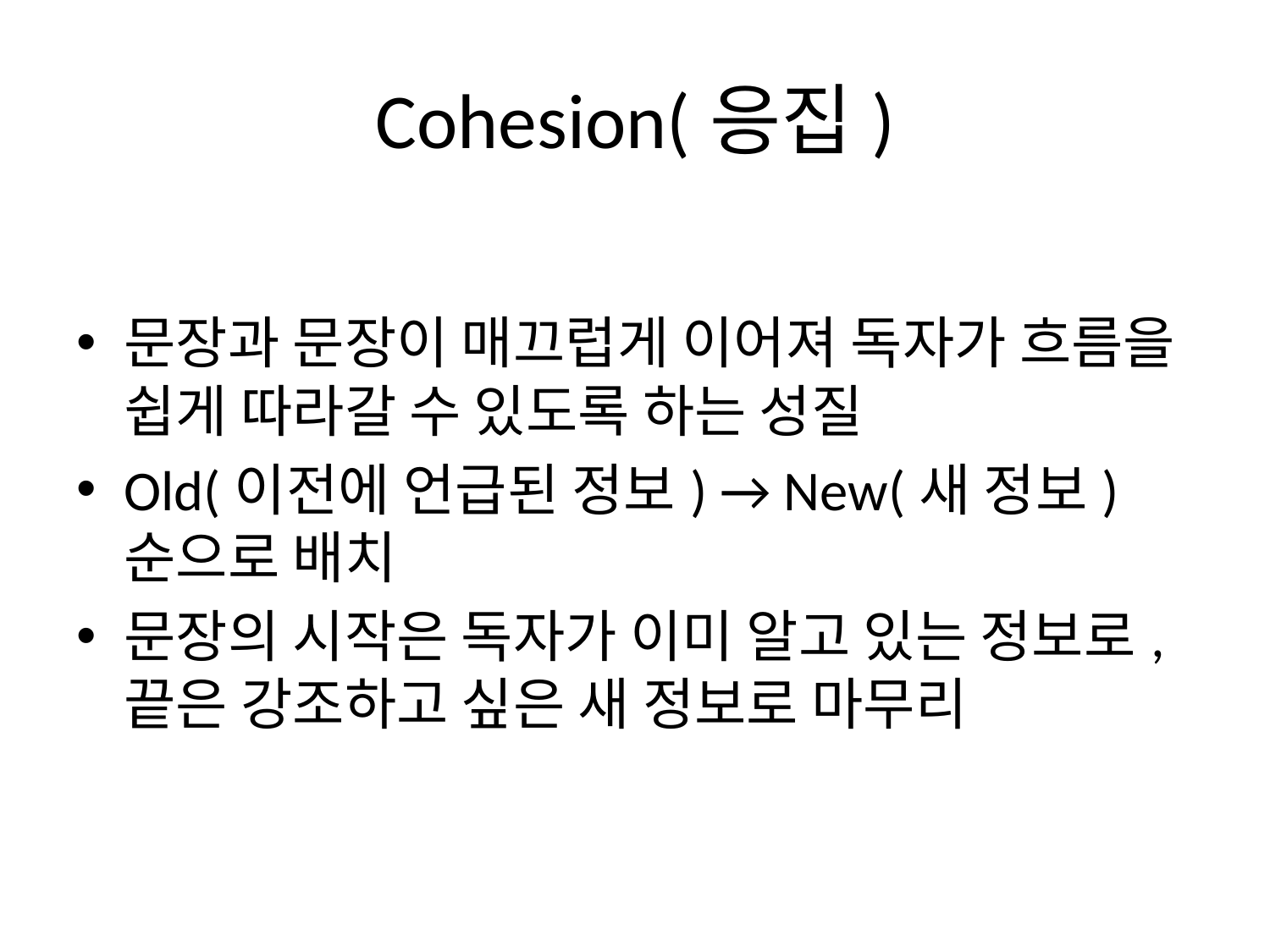

# Cohesion(응집)

문장과 문장이 매끄럽게 이어져 독자가 흐름을 쉽게 따라갈 수 있도록 하는 성질
Old(이전에 언급된 정보) → New(새 정보) 순으로 배치
문장의 시작은 독자가 이미 알고 있는 정보로, 끝은 강조하고 싶은 새 정보로 마무리